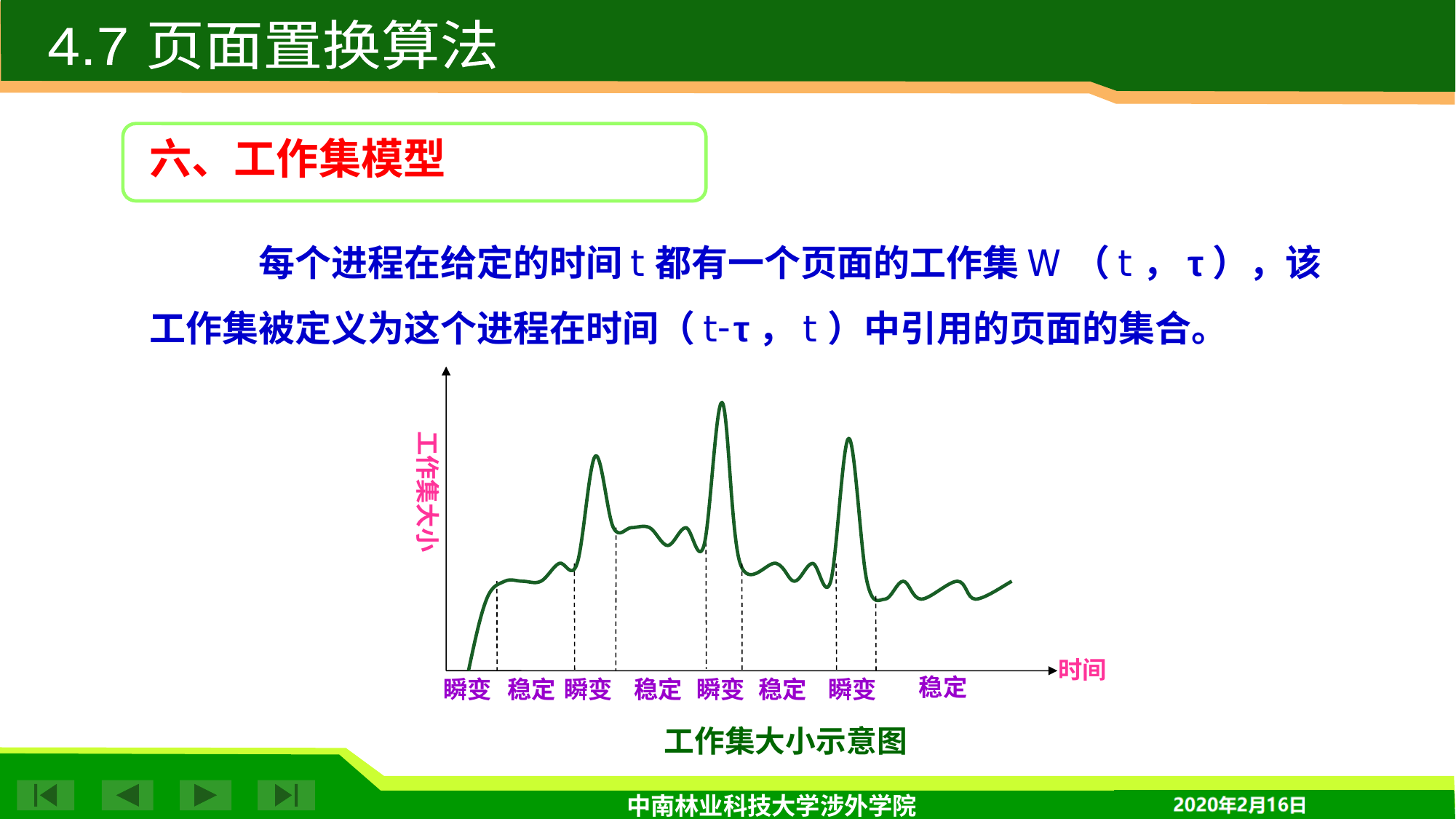

4.7 页面置换算法

六、工作集模型
	每个进程在给定的时间t都有一个页面的工作集W（t，τ），该工作集被定义为这个进程在时间（t-τ，t）中引用的页面的集合。

工作集大小

时间
稳定
瞬变
瞬变
瞬变
稳定
稳定
稳定
瞬变

工作集大小示意图